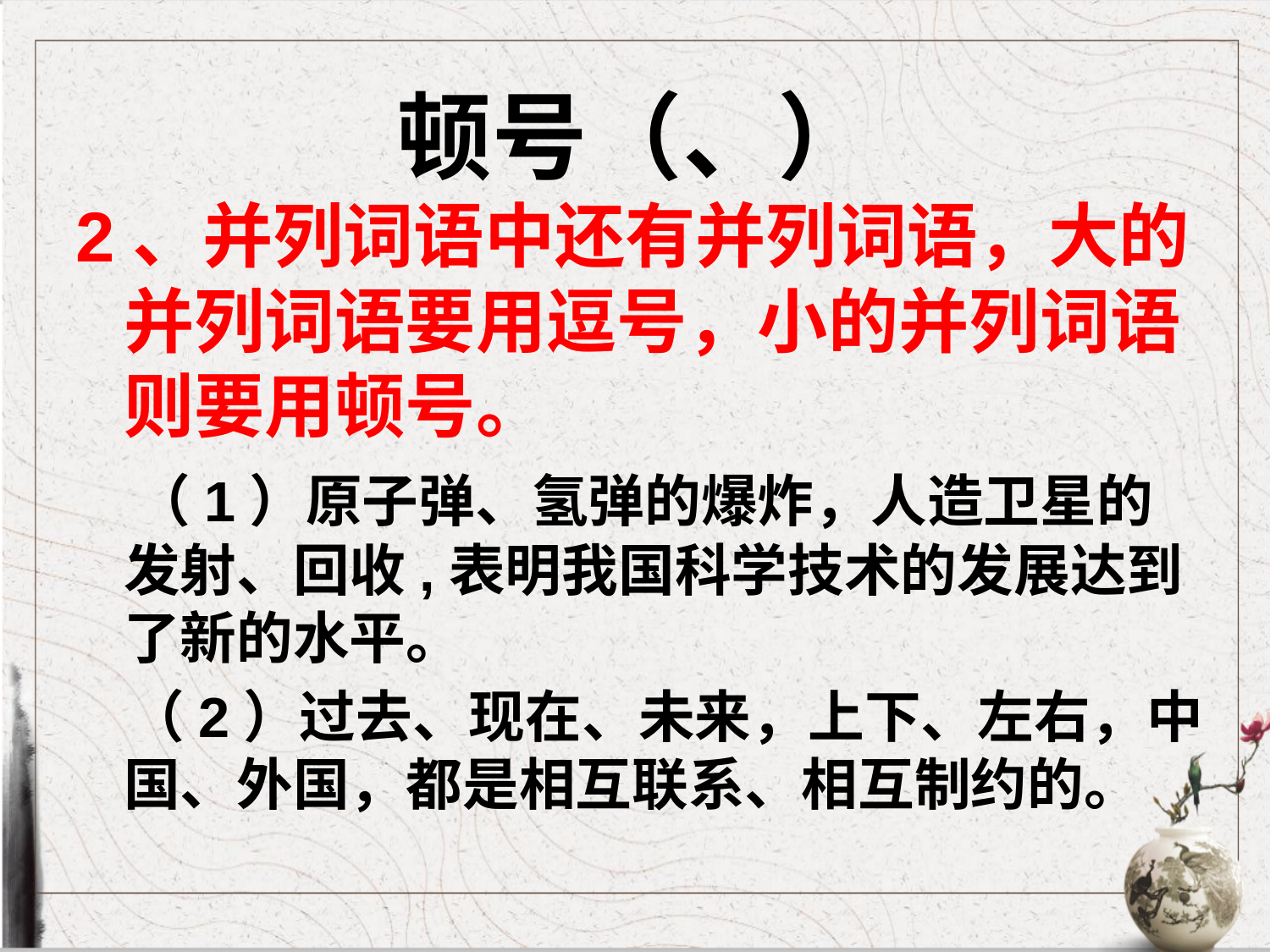

# 顿号（、）
2、并列词语中还有并列词语，大的并列词语要用逗号，小的并列词语则要用顿号。
   （1）原子弹、氢弹的爆炸，人造卫星的发射、回收,表明我国科学技术的发展达到了新的水平。
   （2）过去、现在、未来，上下、左右，中国、外国，都是相互联系、相互制约的。